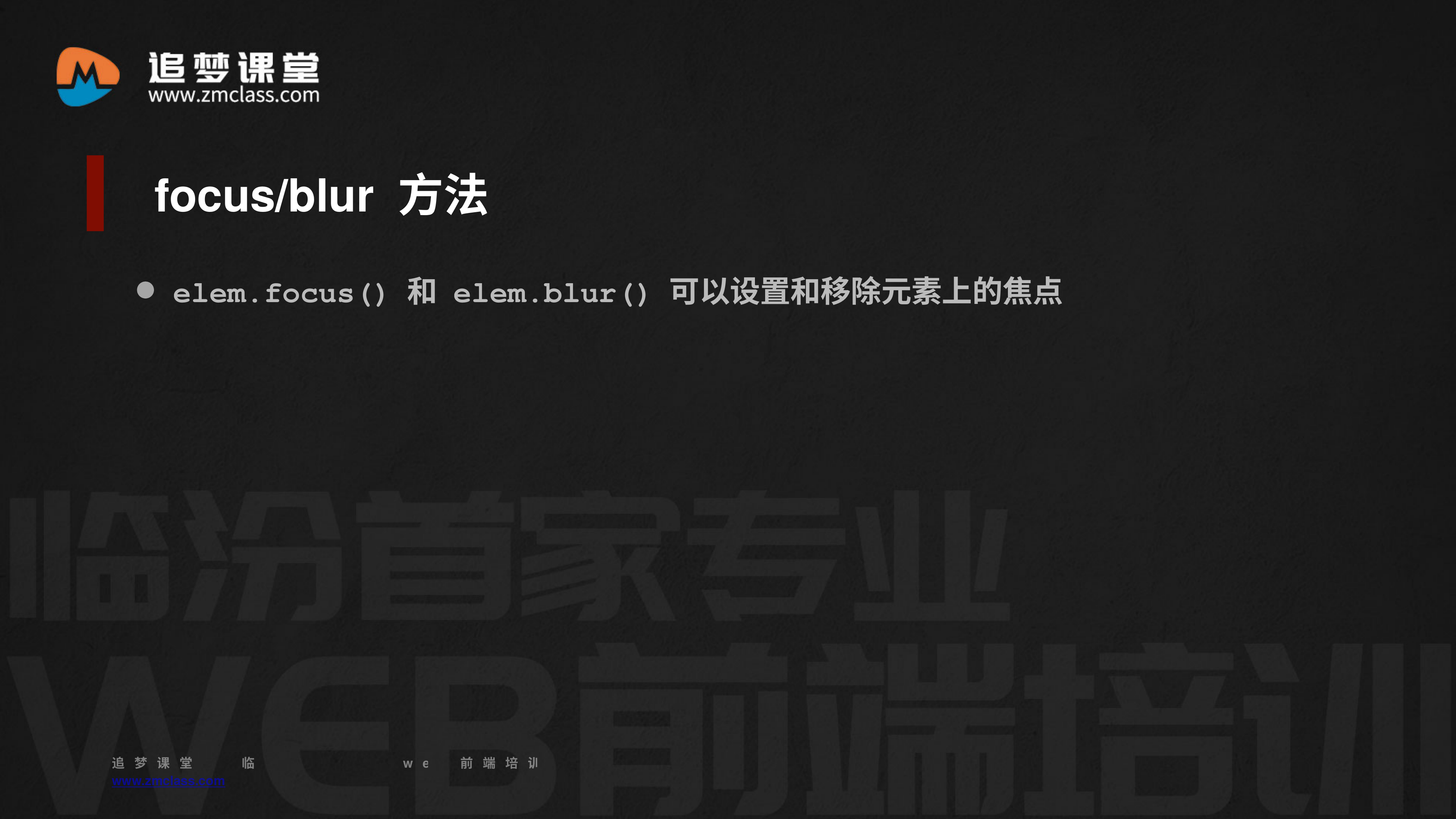

focus/blur 方法
elem.focus() 和 elem.blur() 可以设置和移除元素上的焦点

追梦课堂   临汾首家专业的web前端培训机构                                                          www.zmclass.com
12